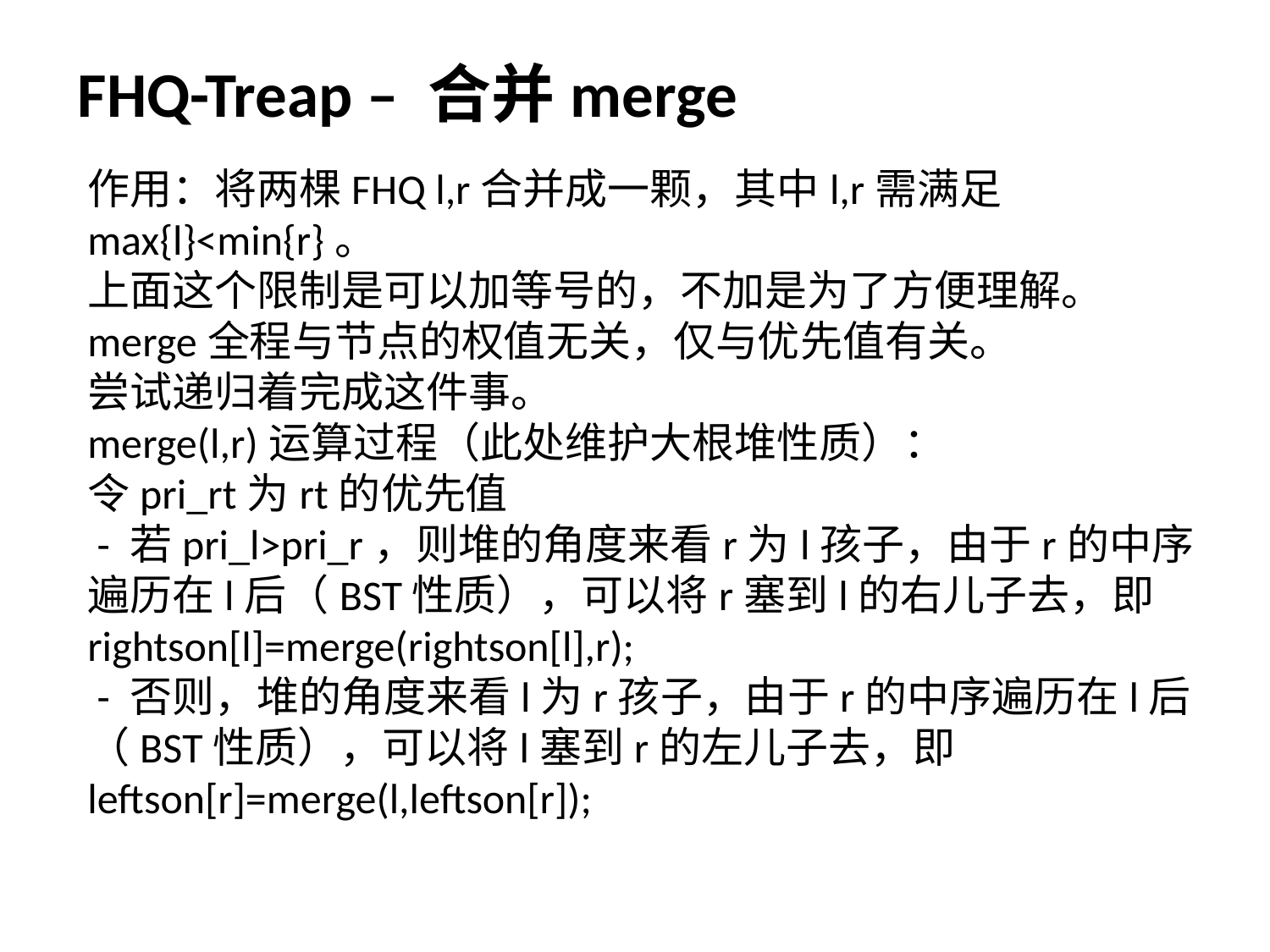

# FHQ-Treap – 合并merge
作用：将两棵FHQ l,r合并成一颗，其中l,r需满足max{l}<min{r}。
上面这个限制是可以加等号的，不加是为了方便理解。
merge全程与节点的权值无关，仅与优先值有关。
尝试递归着完成这件事。
merge(l,r)运算过程（此处维护大根堆性质）：
令pri_rt为rt的优先值
 - 若pri_l>pri_r，则堆的角度来看r为l孩子，由于r的中序遍历在l后（BST性质），可以将r塞到l的右儿子去，即rightson[l]=merge(rightson[l],r);
 - 否则，堆的角度来看l为r孩子，由于r的中序遍历在l后（BST性质），可以将l塞到r的左儿子去，即leftson[r]=merge(l,leftson[r]);